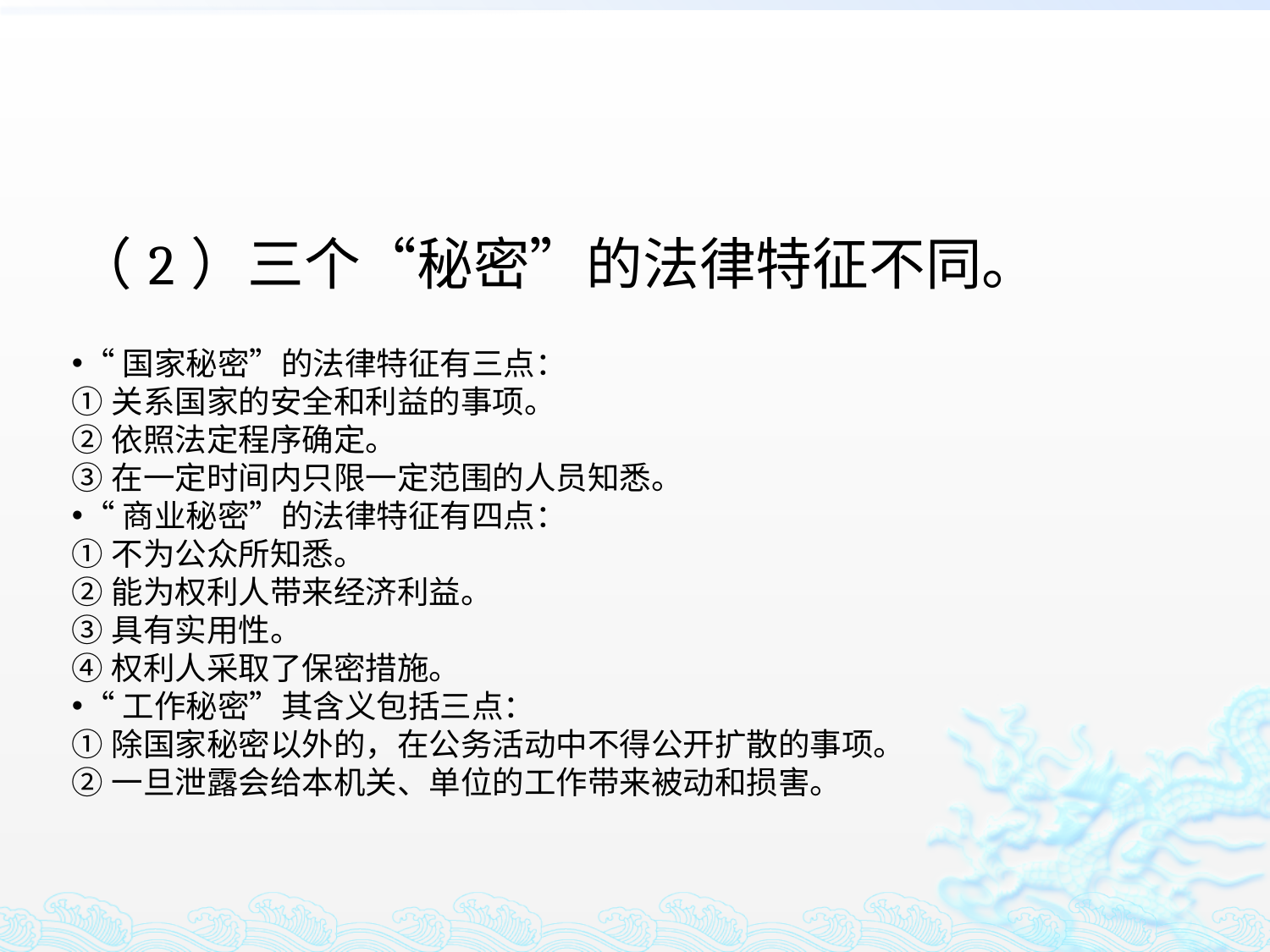

#
（2）三个“秘密”的法律特征不同。
“国家秘密”的法律特征有三点：
①关系国家的安全和利益的事项。
②依照法定程序确定。
③在一定时间内只限一定范围的人员知悉。
“商业秘密”的法律特征有四点：
①不为公众所知悉。
②能为权利人带来经济利益。
③具有实用性。
④权利人采取了保密措施。
“工作秘密”其含义包括三点：
①除国家秘密以外的，在公务活动中不得公开扩散的事项。
②一旦泄露会给本机关、单位的工作带来被动和损害。